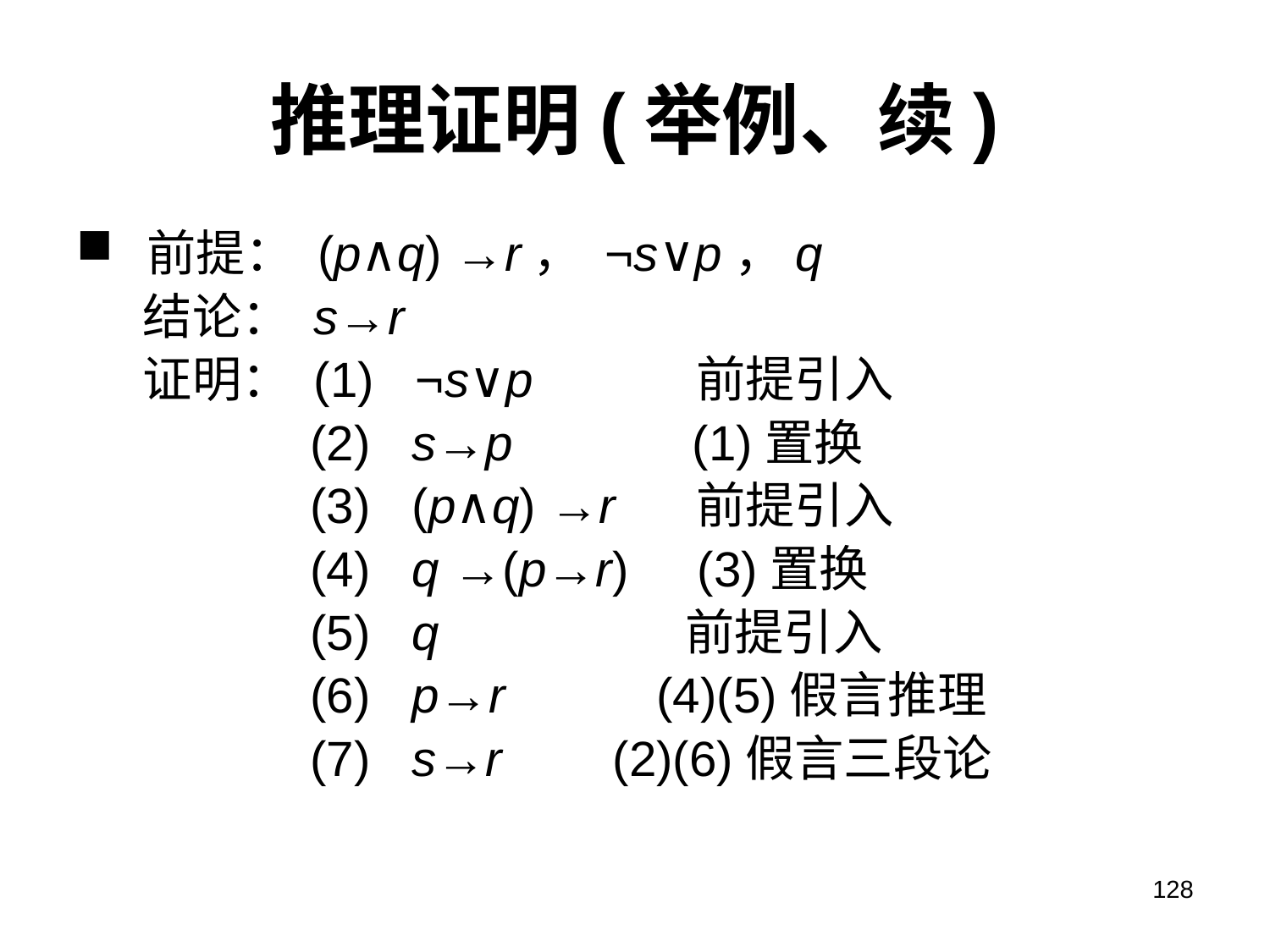

# 推理证明(举例、续)
 前提： (p∧q) →r， ¬s∨p，q
     结论： s→r
     证明： (1)   ¬s∨p           前提引入
                 (2)   s→p             (1)置换
                 (3)   (p∧q) →r     前提引入
                 (4)   q →(p→r)     (3)置换
                 (5)   q                 前提引入
                 (6)   p→r           (4)(5)假言推理
                 (7)   s→r        (2)(6)假言三段论
128